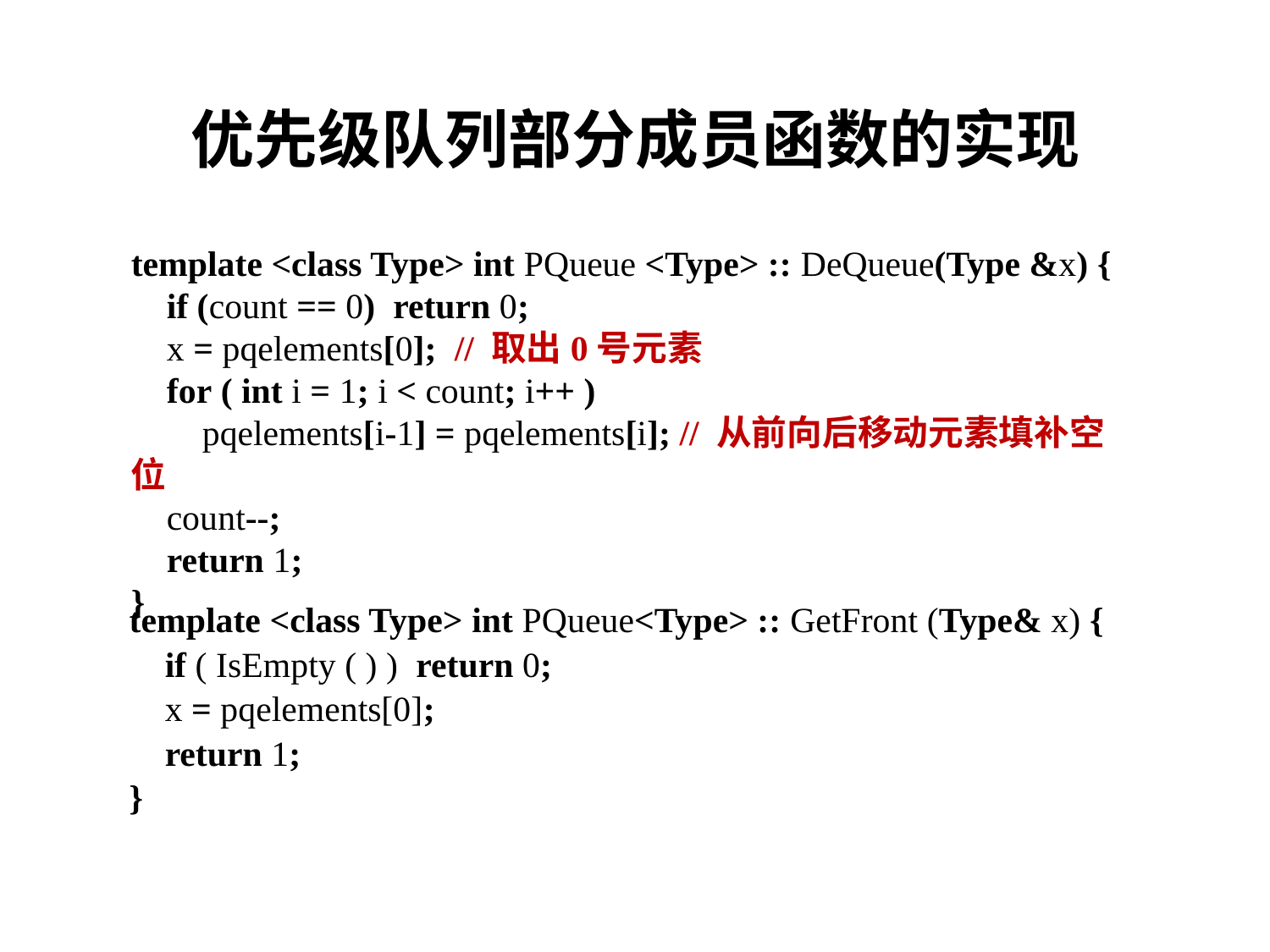

# 优先级队列部分成员函数的实现
template <class Type> int PQueue <Type> :: DeQueue(Type &x) {
    if (count == 0)  return 0;
    x = pqelements[0];  // 取出0号元素
    for ( int i = 1; i < count; i++ )
        pqelements[i-1] = pqelements[i]; // 从前向后移动元素填补空位
    count--;
    return 1;
}
template <class Type> int PQueue<Type> :: GetFront (Type& x) {
    if ( IsEmpty ( ) )  return 0;
    x = pqelements[0];
    return 1;
}